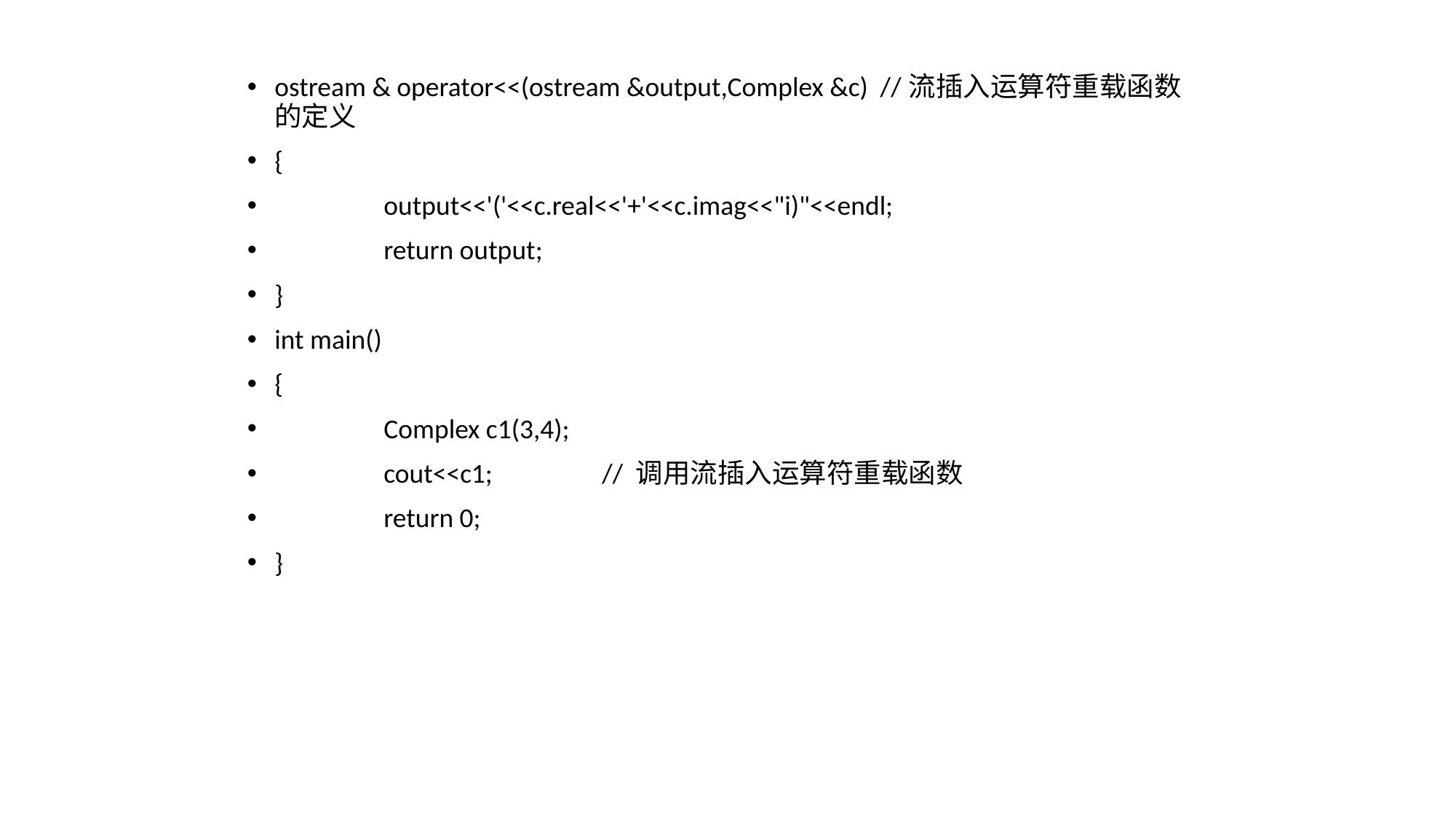

ostream & operator<<(ostream &output,Complex &c)  //流插入运算符重载函数的定义
{
	output<<'('<<c.real<<'+'<<c.imag<<"i)"<<endl;
	return output;
}
int main()
{
	Complex c1(3,4);
	cout<<c1;      	// 调用流插入运算符重载函数
	return 0;
}